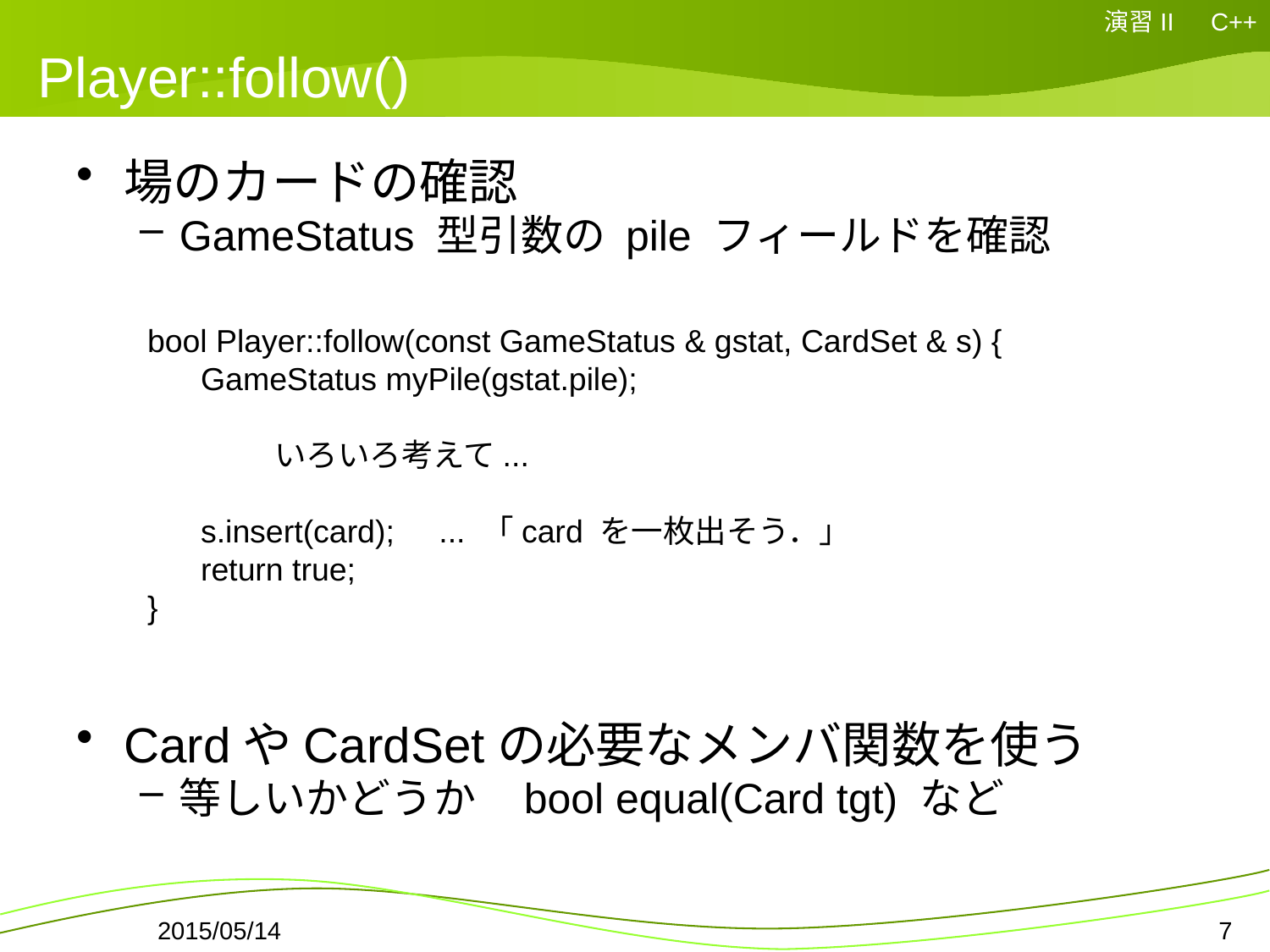

演習II　C++
# Player::follow()
場のカードの確認
GameStatus 型引数の pile フィールドを確認

CardやCardSetの必要なメンバ関数を使う
等しいかどうか    bool equal(Card tgt) など

bool Player::follow(const GameStatus & gstat, CardSet & s) {
      GameStatus myPile(gstat.pile);

	いろいろ考えて...

      s.insert(card);     ... 「card を一枚出そう．」
      return true;
}
2015/05/14
7